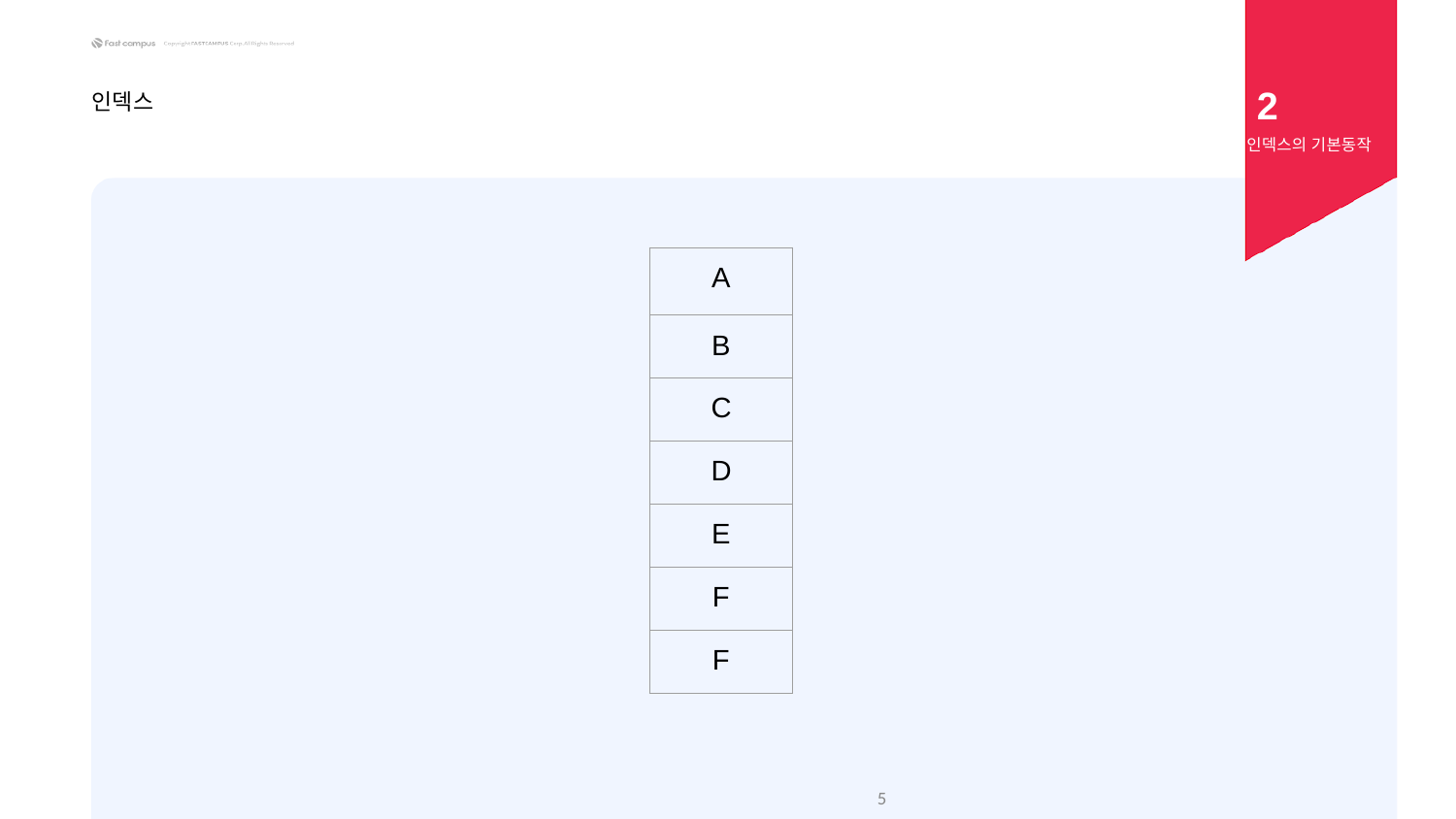

2
인덱스
인덱스의 기본동작

| A |
| --- |
| B |
| C |
| D |
| E |
| F |
| F |
5